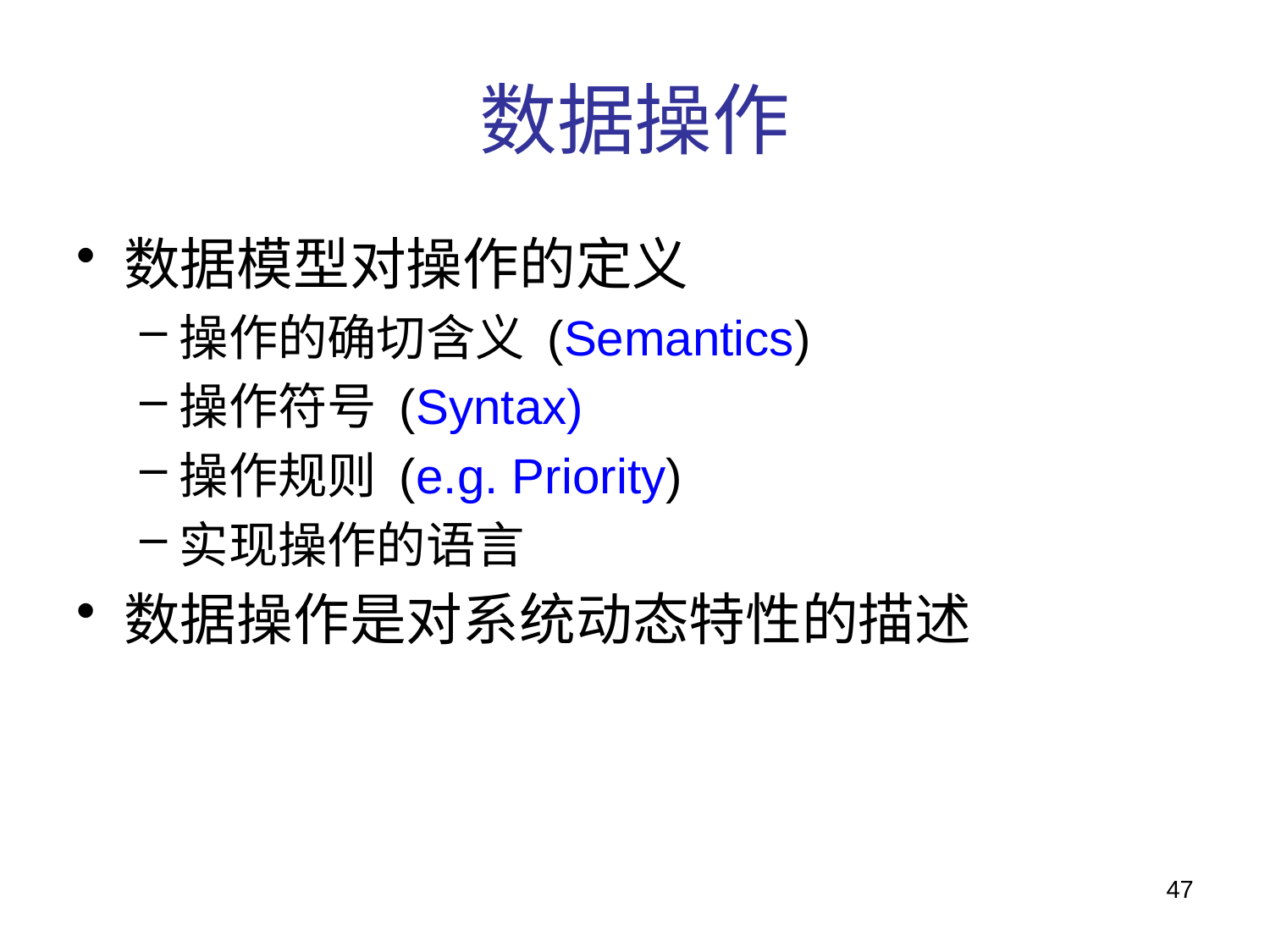

# 数据操作
数据模型对操作的定义
操作的确切含义 (Semantics)
操作符号 (Syntax)
操作规则 (e.g. Priority)
实现操作的语言
数据操作是对系统动态特性的描述

47